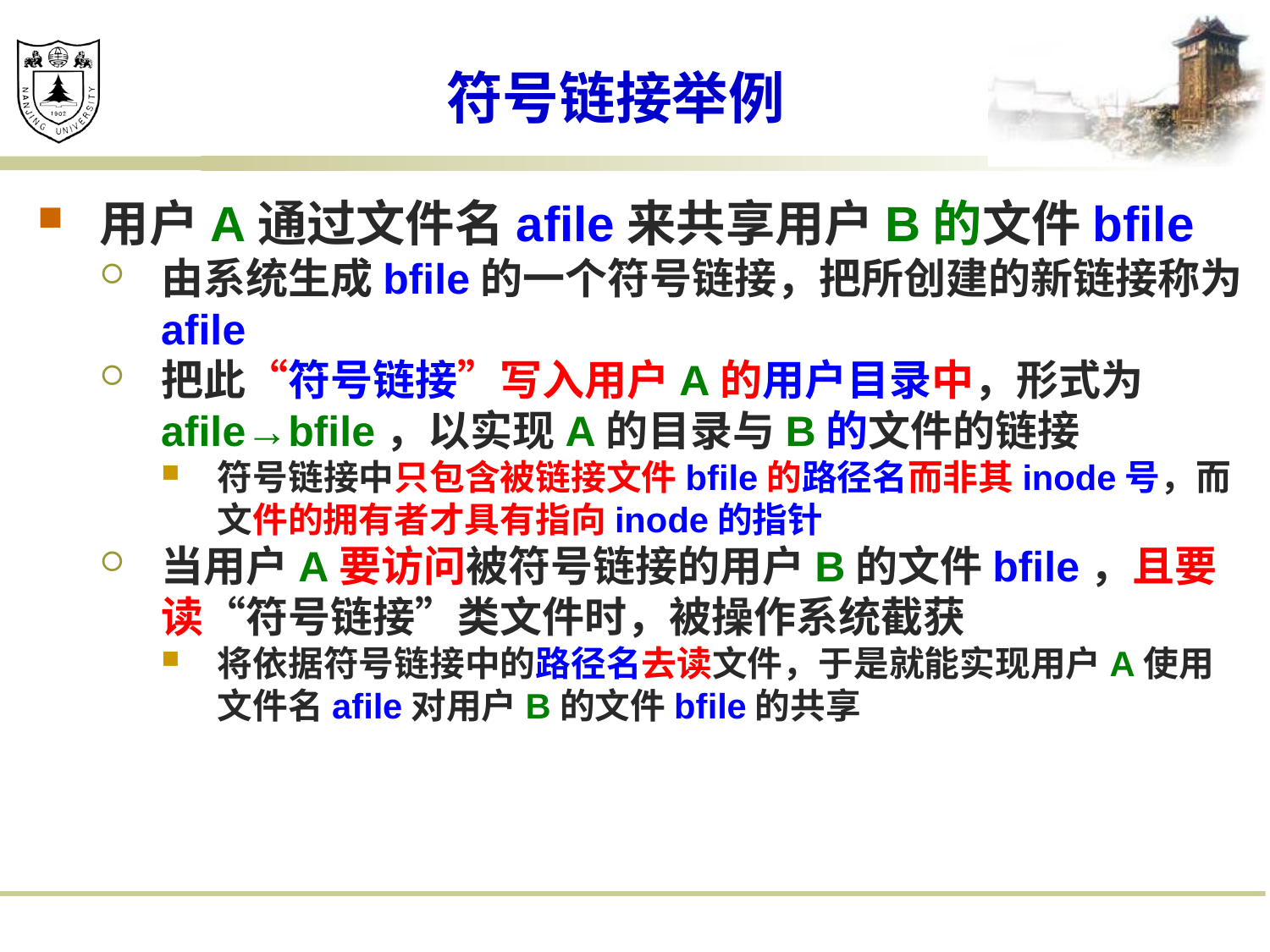

# 符号链接举例
用户A通过文件名afile来共享用户B的文件bfile
由系统生成bfile的一个符号链接，把所创建的新链接称为afile
把此“符号链接”写入用户A的用户目录中，形式为afile→bfile，以实现A的目录与B的文件的链接
符号链接中只包含被链接文件bfile的路径名而非其inode号，而文件的拥有者才具有指向inode的指针
当用户A要访问被符号链接的用户B的文件bfile，且要读“符号链接”类文件时，被操作系统截获
将依据符号链接中的路径名去读文件，于是就能实现用户A使用文件名afile对用户B的文件bfile的共享

94